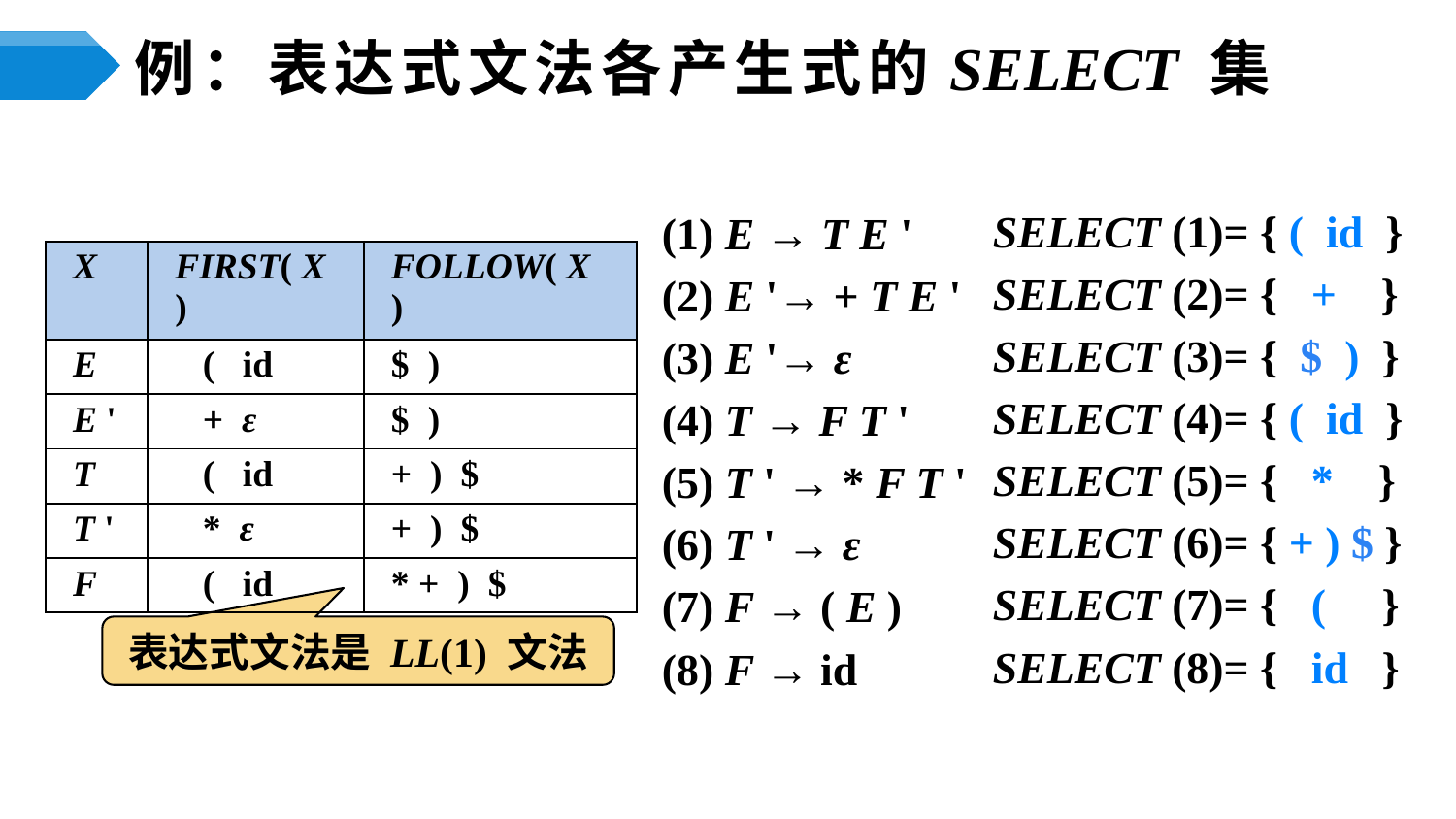

# 例：表达式文法各产生式的SELECT 集
SELECT (1)= { (  id  }
SELECT (2)= {   +    }
SELECT (3)= {  $  )  }
SELECT (4)= { (  id  }
SELECT (5)= {   *    }
SELECT (6)= { + ) $ }
SELECT (7)= {   (     }
SELECT (8)= {   id   }
(1) E → T E '
(2) E '→ + T E '
(3) E '→ ε
(4) T → F T '
(5) T ' → * F T '
(6) T ' → ε
(7) F → ( E )
(8) F → id
| X | FIRST( X ) | FOLLOW( X ) |
| --- | --- | --- |
| E | ( id | $ ) |
| E ' | + ε | $ ) |
| T | ( id | + ) $ |
| T ' | \* ε | + ) $ |
| F | ( id | \* + ) $ |
表达式文法是 LL(1) 文法